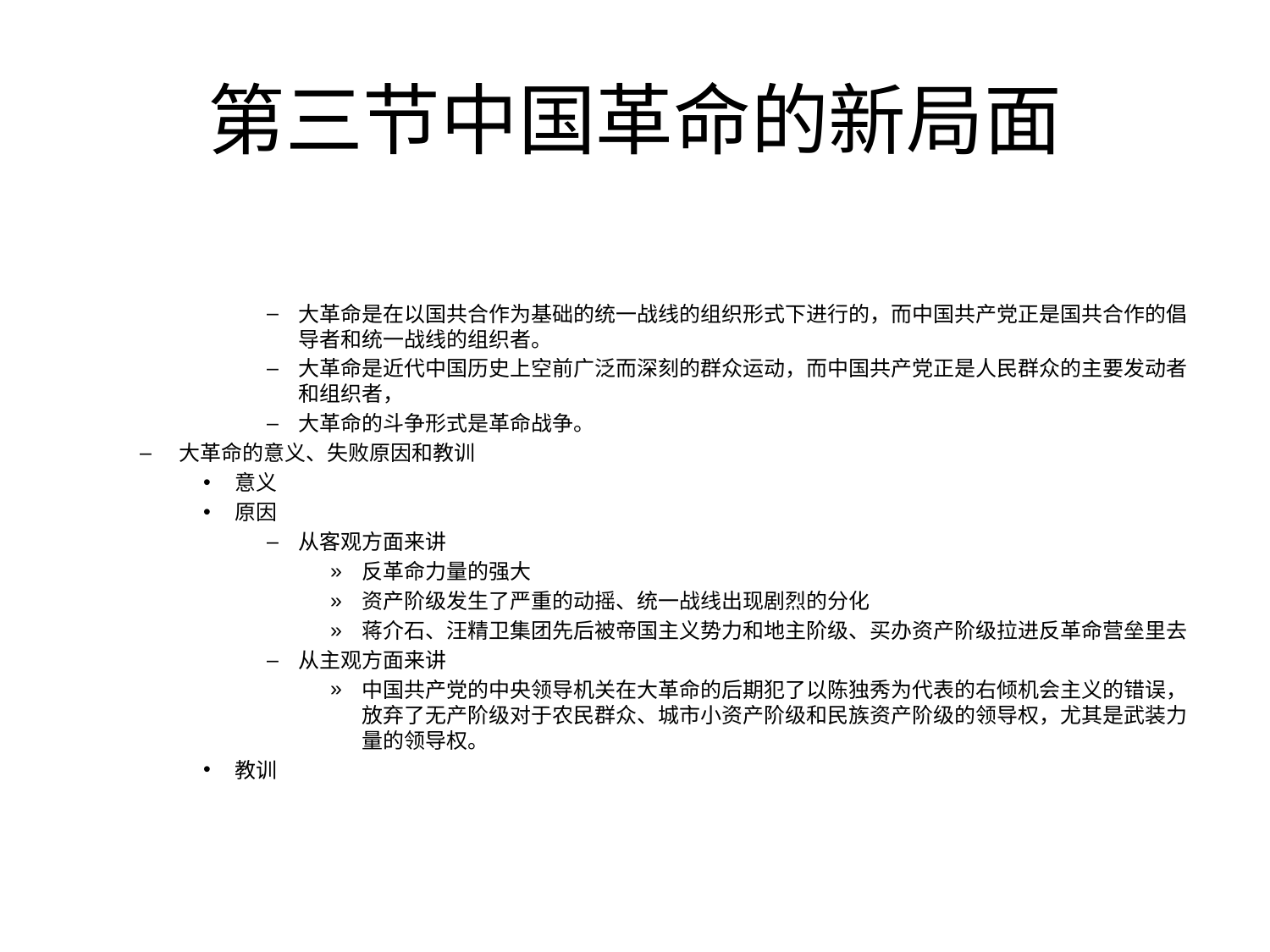

# 第三节中国革命的新局面

大革命是在以国共合作为基础的统一战线的组织形式下进行的，而中国共产党正是国共合作的倡导者和统一战线的组织者。
大革命是近代中国历史上空前广泛而深刻的群众运动，而中国共产党正是人民群众的主要发动者和组织者，
大革命的斗争形式是革命战争。
大革命的意义、失败原因和教训
意义
原因
从客观方面来讲
反革命力量的强大
资产阶级发生了严重的动摇、统一战线出现剧烈的分化
蒋介石、汪精卫集团先后被帝国主义势力和地主阶级、买办资产阶级拉进反革命营垒里去
从主观方面来讲
中国共产党的中央领导机关在大革命的后期犯了以陈独秀为代表的右倾机会主义的错误，放弃了无产阶级对于农民群众、城市小资产阶级和民族资产阶级的领导权，尤其是武装力量的领导权。
教训